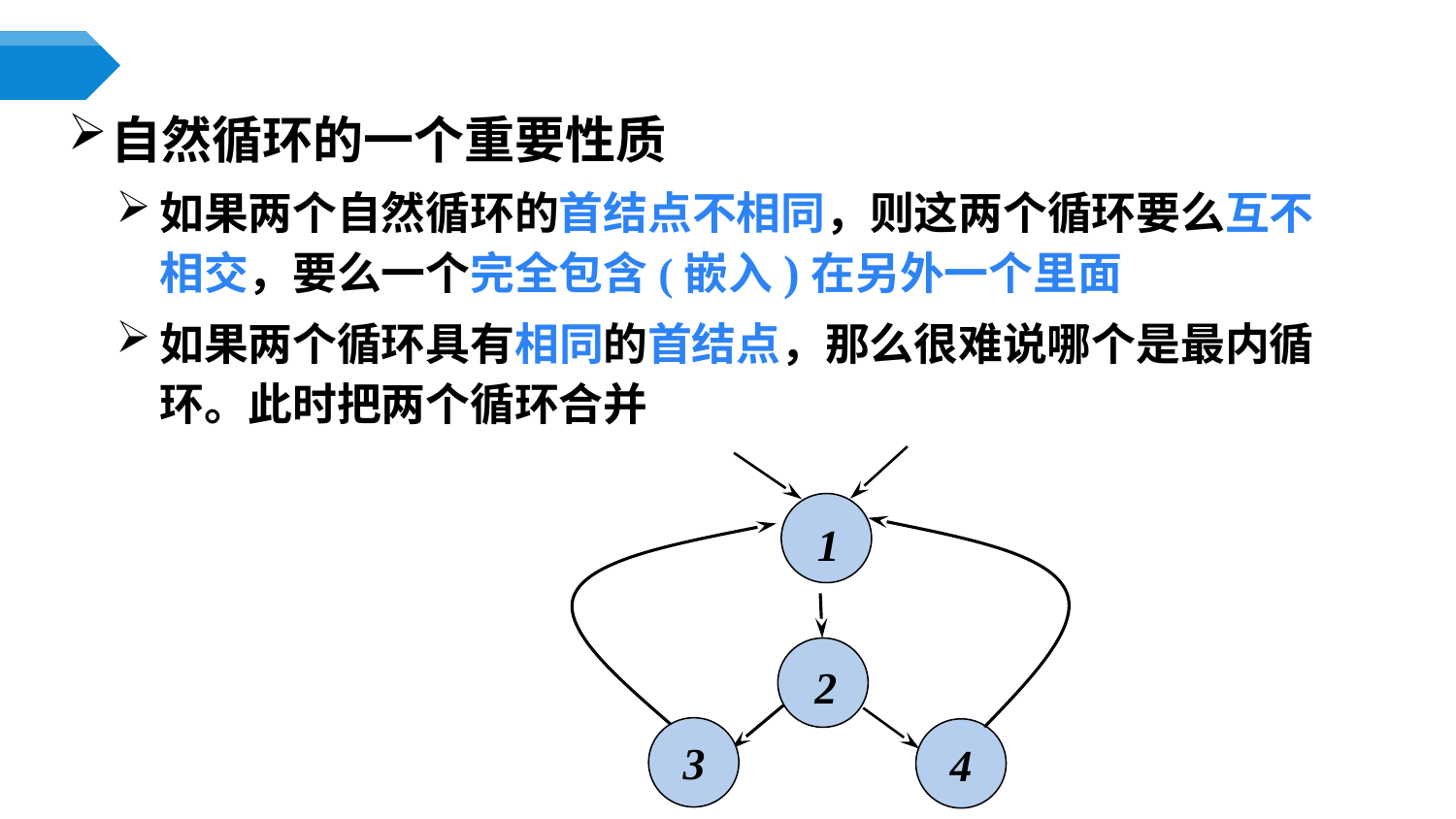

自然循环的一个重要性质
如果两个自然循环的首结点不相同，则这两个循环要么互不相交，要么一个完全包含(嵌入)在另外一个里面
如果两个循环具有相同的首结点，那么很难说哪个是最内循环。此时把两个循环合并

1

2

3
4